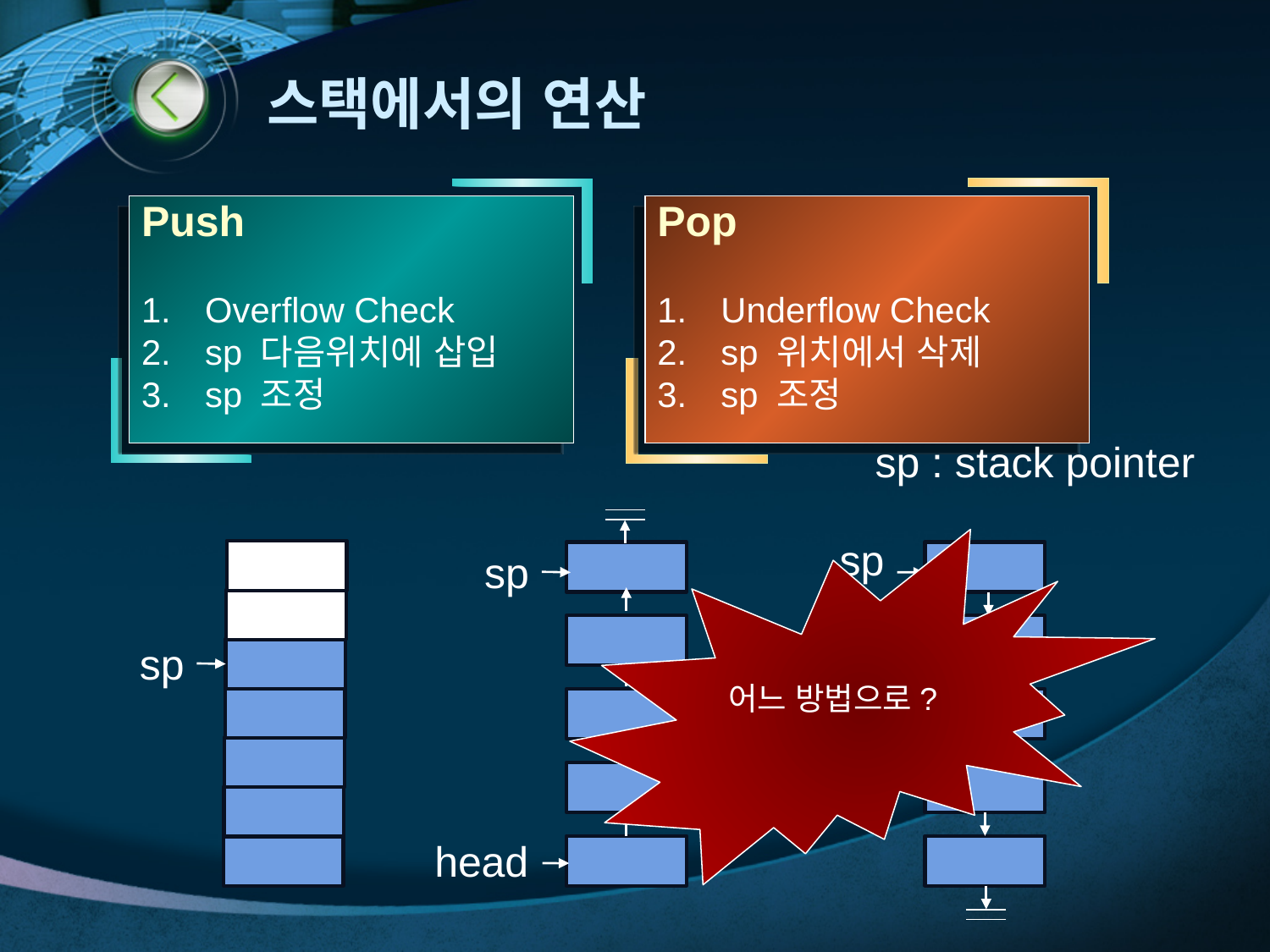

# 스택에서의 연산

Push

Overflow Check
sp 다음위치에 삽입
sp 조정

Pop

Underflow Check
sp 위치에서 삭제
sp 조정

sp : stack pointer
sp

어느 방법으로?
sp

sp

head